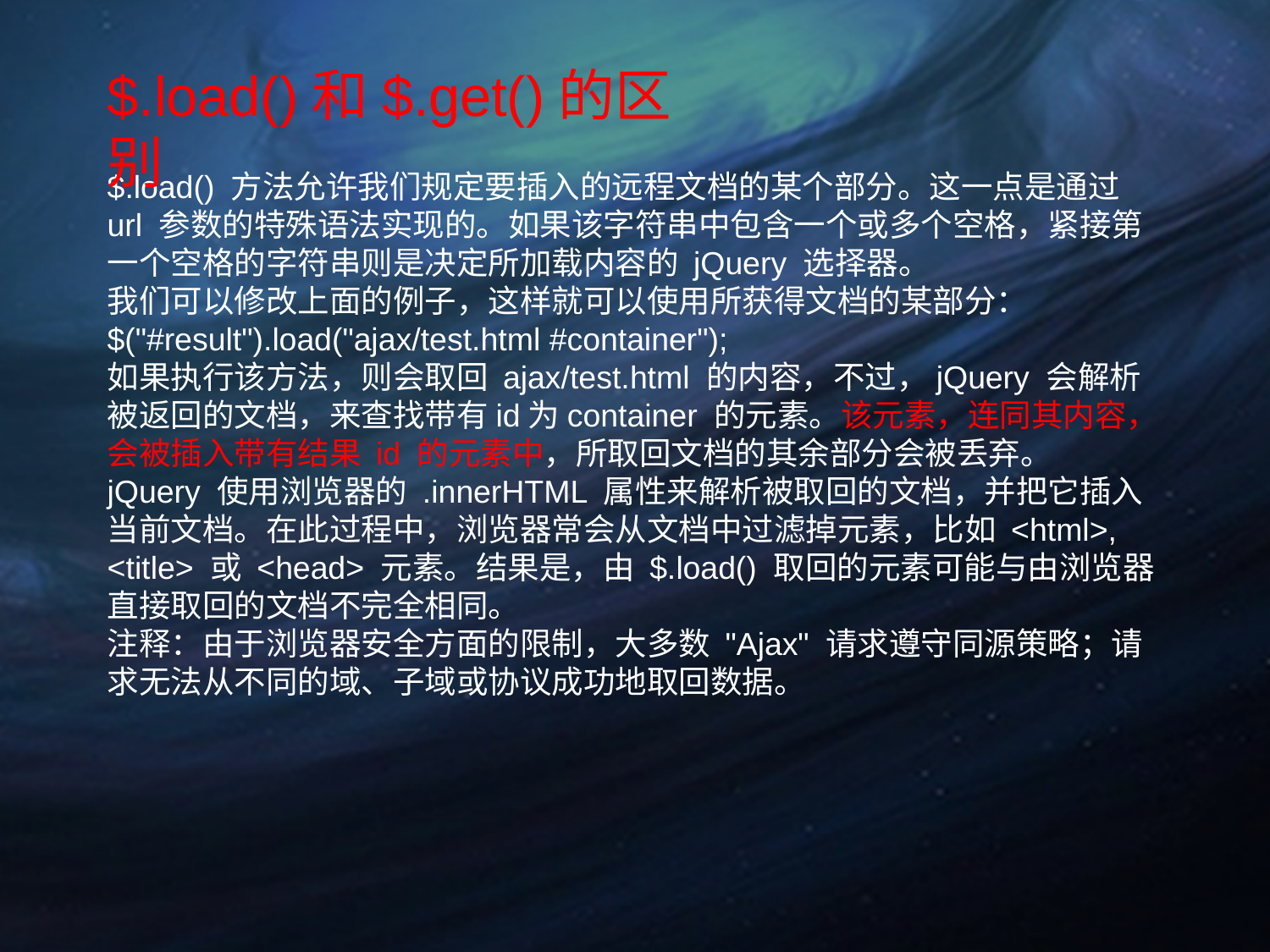

$.load()和$.get()的区别
$.load() 方法允许我们规定要插入的远程文档的某个部分。这一点是通过 url 参数的特殊语法实现的。如果该字符串中包含一个或多个空格，紧接第一个空格的字符串则是决定所加载内容的 jQuery 选择器。
我们可以修改上面的例子，这样就可以使用所获得文档的某部分：
$("#result").load("ajax/test.html #container");
如果执行该方法，则会取回 ajax/test.html 的内容，不过，jQuery 会解析被返回的文档，来查找带有id为container 的元素。该元素，连同其内容，会被插入带有结果 id 的元素中，所取回文档的其余部分会被丢弃。
jQuery 使用浏览器的 .innerHTML 属性来解析被取回的文档，并把它插入当前文档。在此过程中，浏览器常会从文档中过滤掉元素，比如 <html>, <title> 或 <head> 元素。结果是，由 $.load() 取回的元素可能与由浏览器直接取回的文档不完全相同。
注释：由于浏览器安全方面的限制，大多数 "Ajax" 请求遵守同源策略；请求无法从不同的域、子域或协议成功地取回数据。